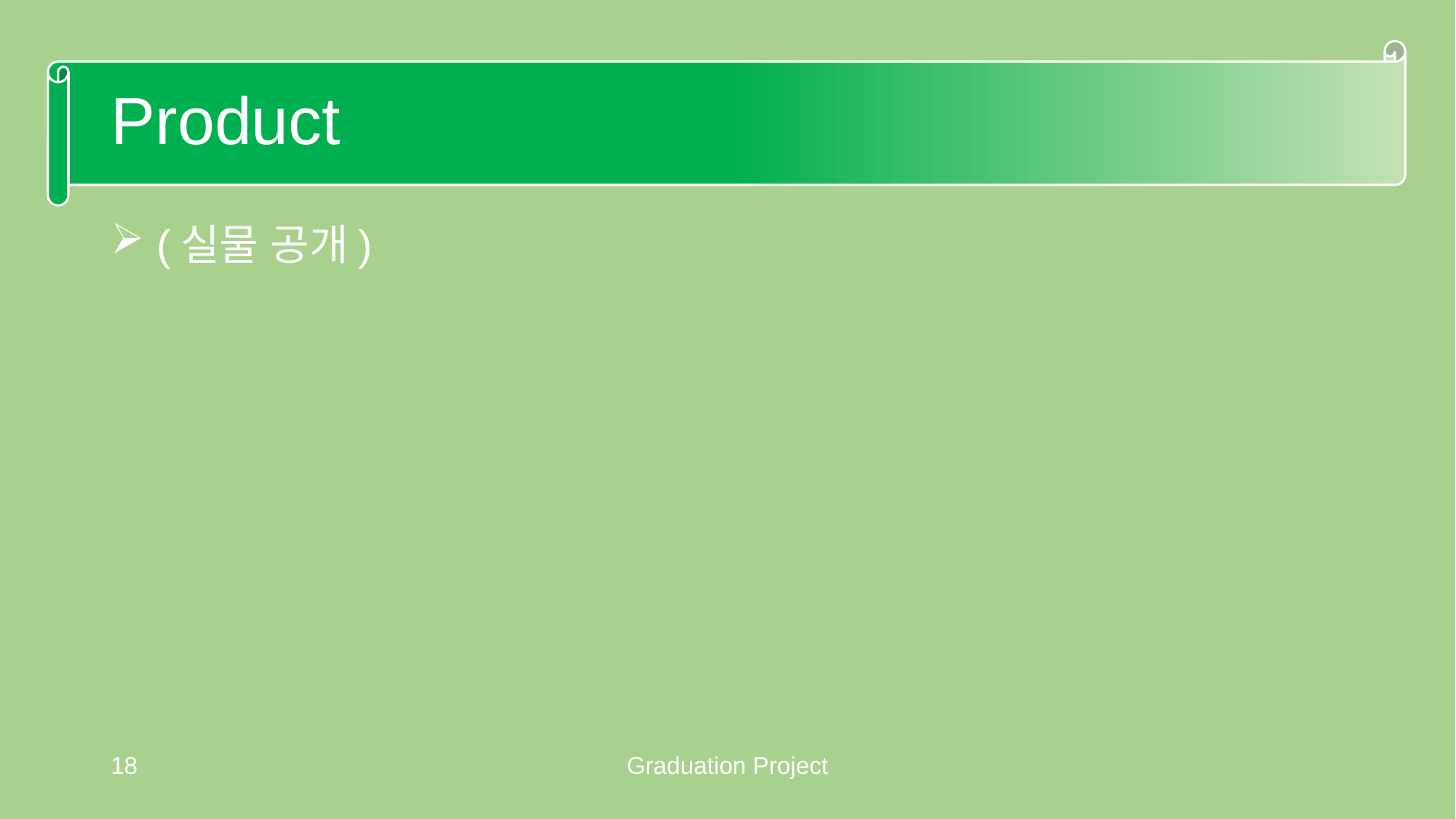

# Product
 (실물 공개)
18
Graduation Project